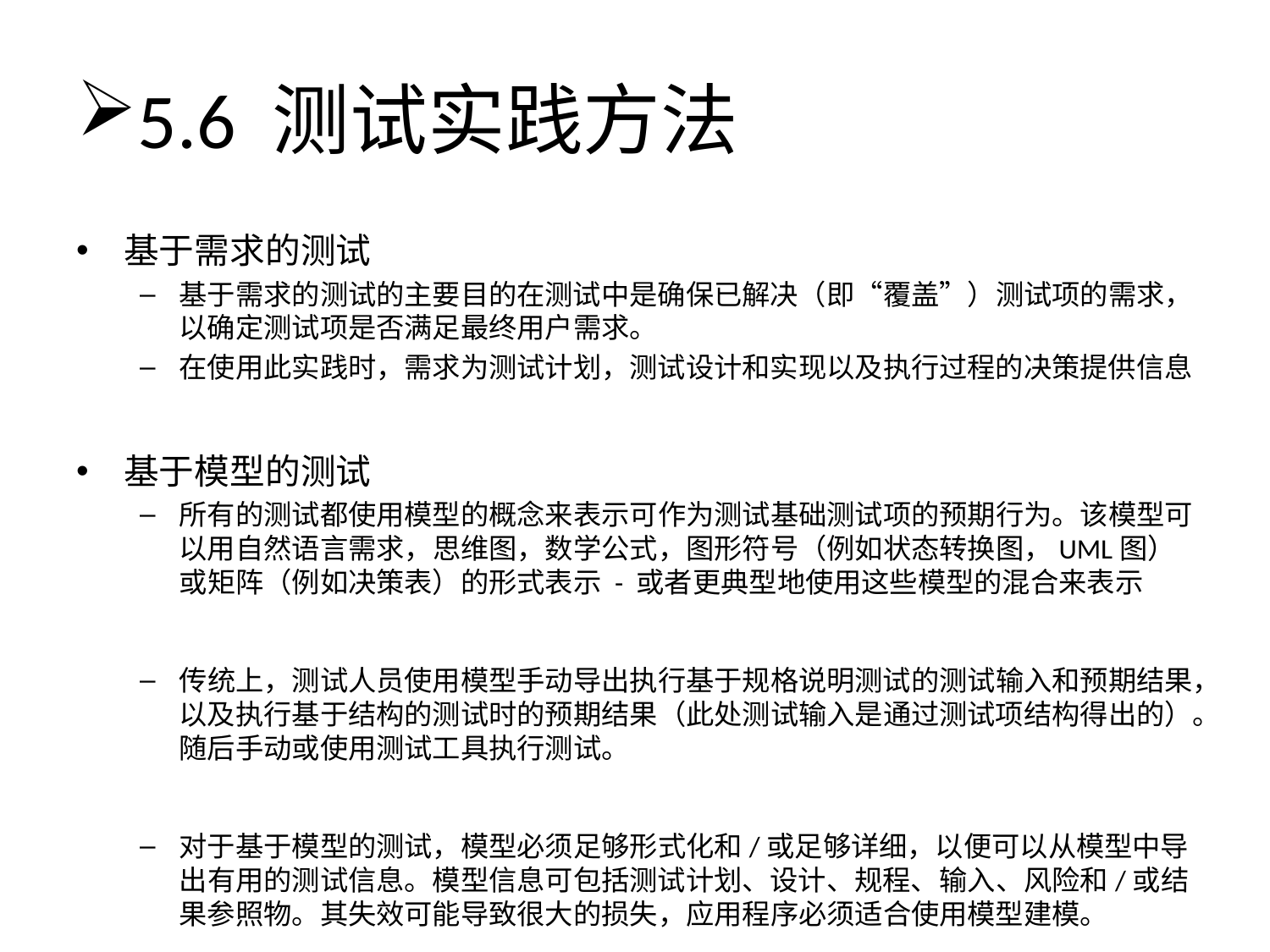

# 5.6 测试实践方法
基于需求的测试
基于需求的测试的主要目的在测试中是确保已解决（即“覆盖”）测试项的需求，以确定测试项是否满足最终用户需求。
在使用此实践时，需求为测试计划，测试设计和实现以及执行过程的决策提供信息

基于模型的测试
所有的测试都使用模型的概念来表示可作为测试基础测试项的预期行为。该模型可以用自然语言需求，思维图，数学公式，图形符号（例如状态转换图，UML图）或矩阵（例如决策表）的形式表示 - 或者更典型地使用这些模型的混合来表示

传统上，测试人员使用模型手动导出执行基于规格说明测试的测试输入和预期结果，以及执行基于结构的测试时的预期结果（此处测试输入是通过测试项结构得出的）。随后手动或使用测试工具执行测试。

对于基于模型的测试，模型必须足够形式化和/或足够详细，以便可以从模型中导出有用的测试信息。模型信息可包括测试计划、设计、规程、输入、风险和/或结果参照物。其失效可能导致很大的损失，应用程序必须适合使用模型建模。